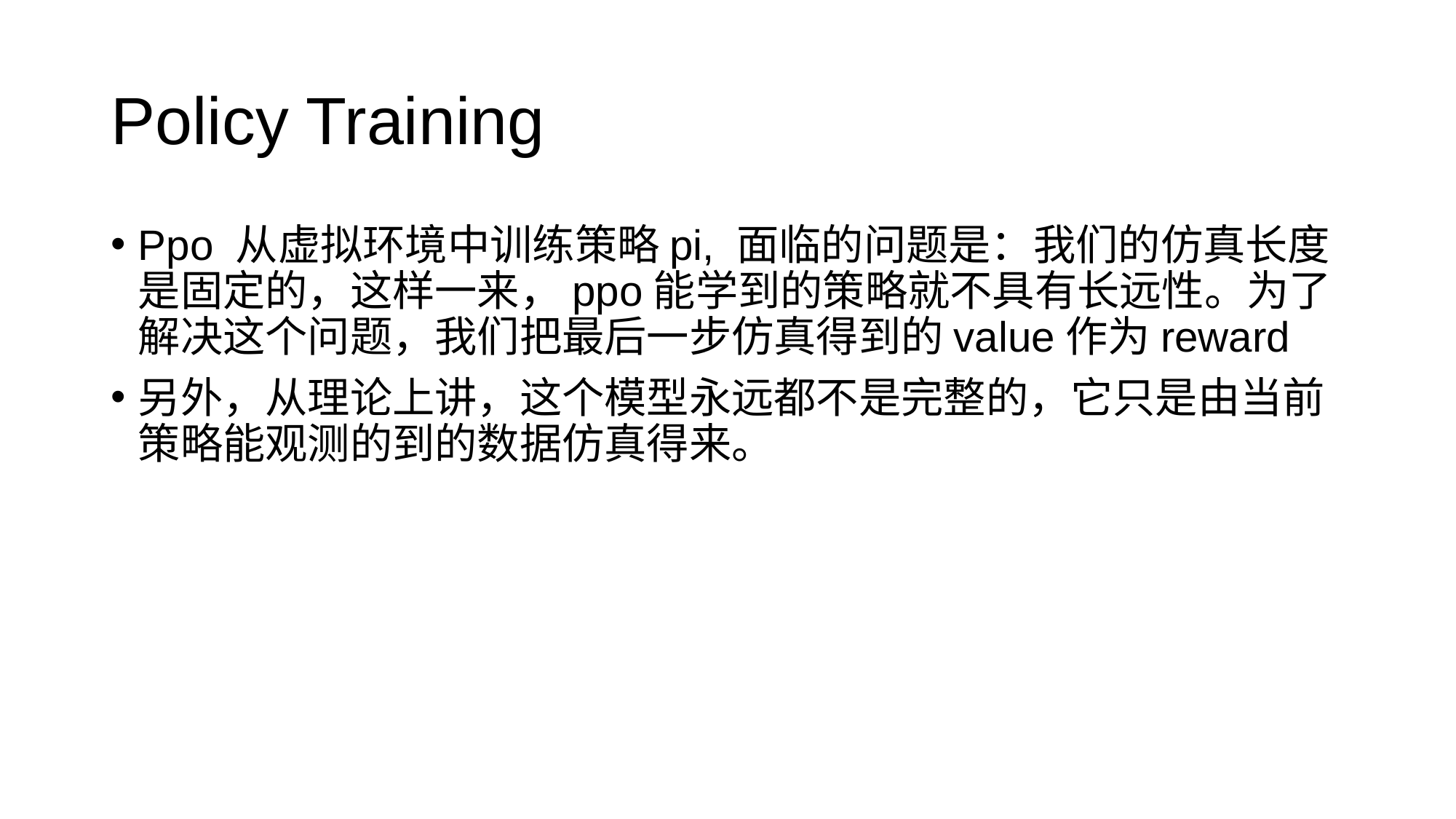

# Policy Training
Ppo 从虚拟环境中训练策略pi, 面临的问题是：我们的仿真长度是固定的，这样一来，ppo能学到的策略就不具有长远性。为了解决这个问题，我们把最后一步仿真得到的value作为reward
另外，从理论上讲，这个模型永远都不是完整的，它只是由当前策略能观测的到的数据仿真得来。